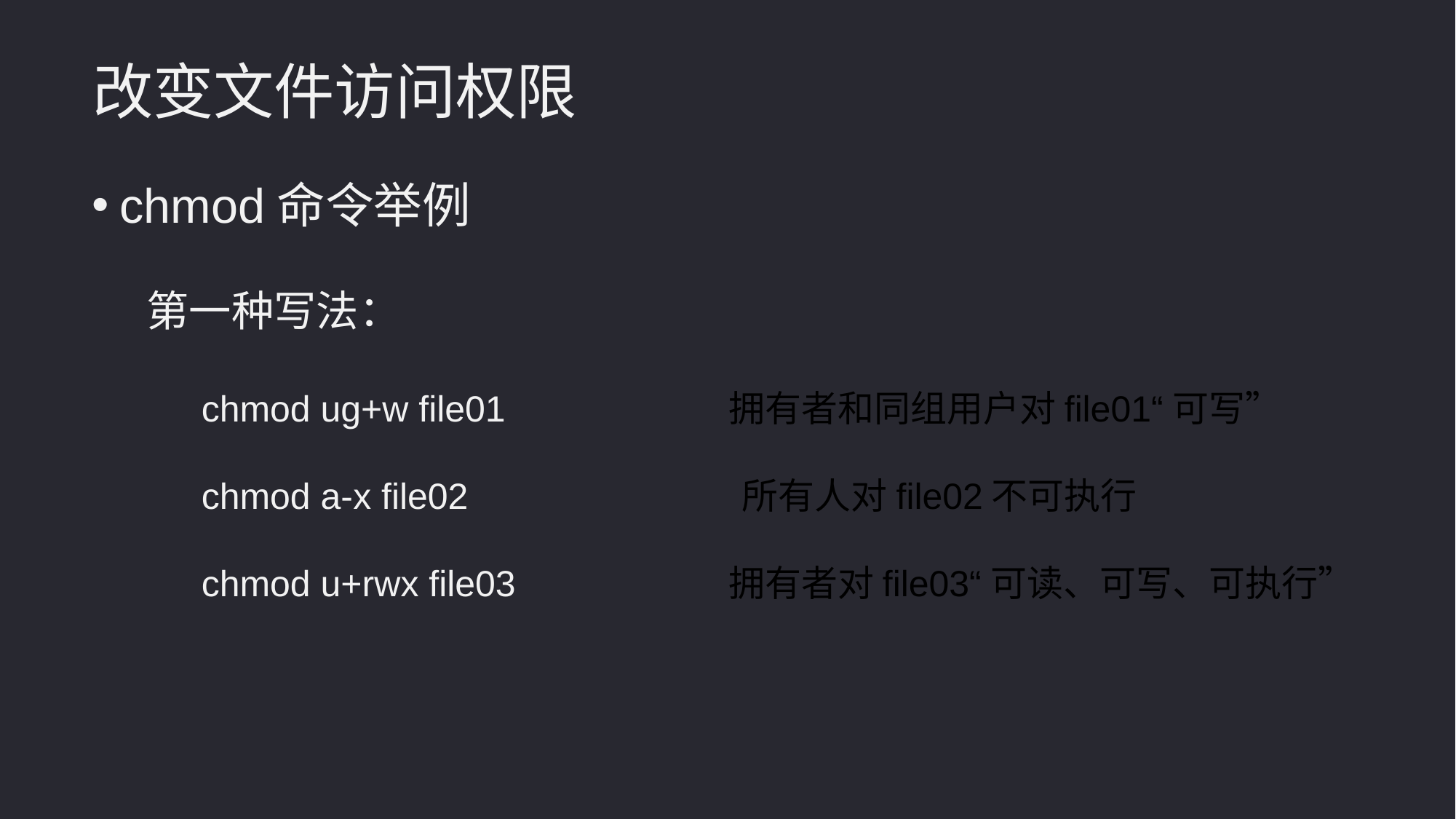

改变文件访问权限
chmod命令举例

第一种写法：

chmod ug+w file01                     拥有者和同组用户对file01“可写”

chmod a-x file02                          所有人对file02不可执行

chmod u+rwx file03                    拥有者对file03“可读、可写、可执行”